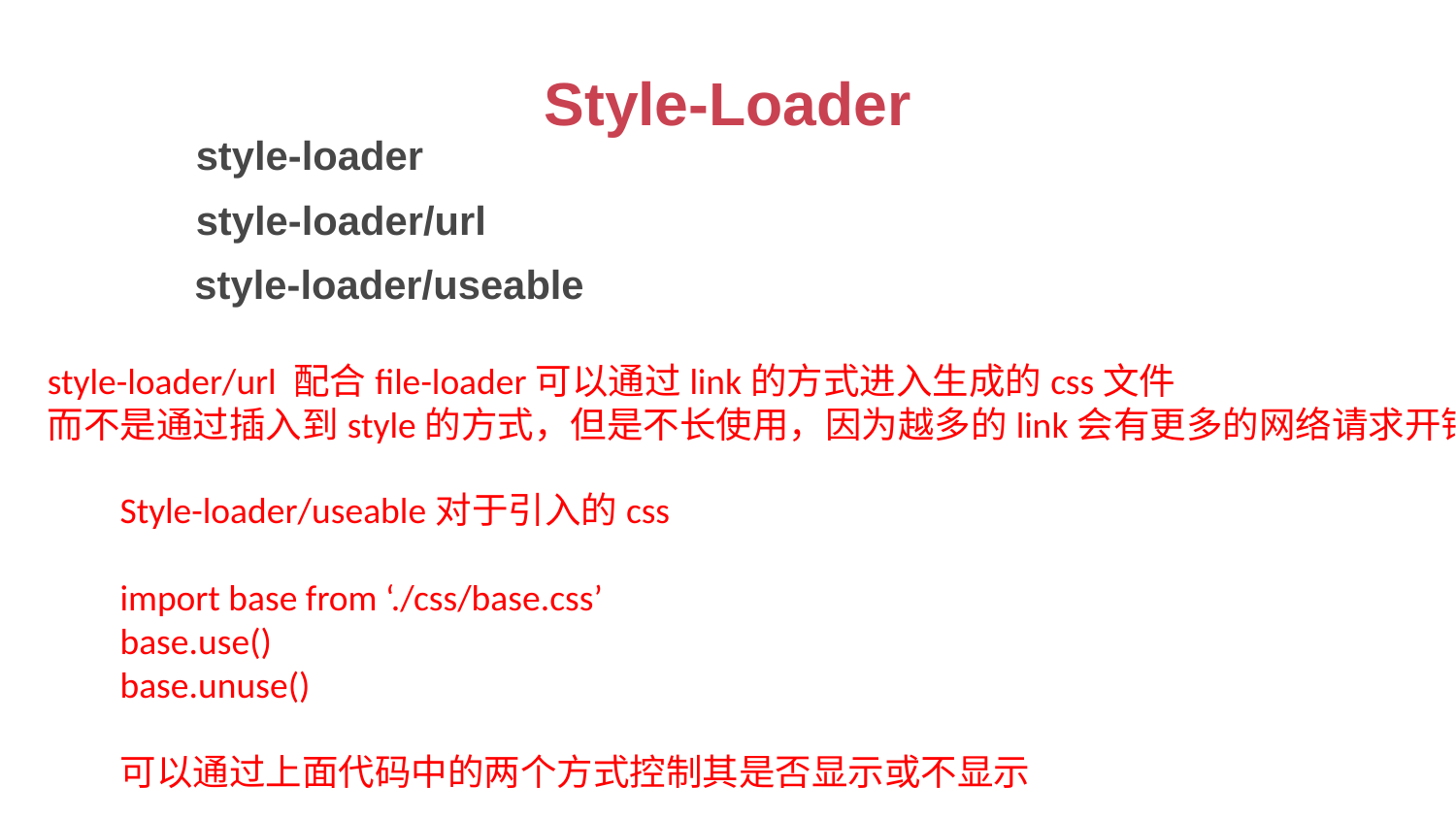

# Style-Loader
style-loader
style-loader/url
style-loader/useable
style-loader/url 配合file-loader可以通过link的方式进入生成的css文件
而不是通过插入到style的方式，但是不长使用，因为越多的link会有更多的网络请求开销
Style-loader/useable对于引入的css

import base from ‘./css/base.css’
base.use()
base.unuse()

可以通过上面代码中的两个方式控制其是否显示或不显示